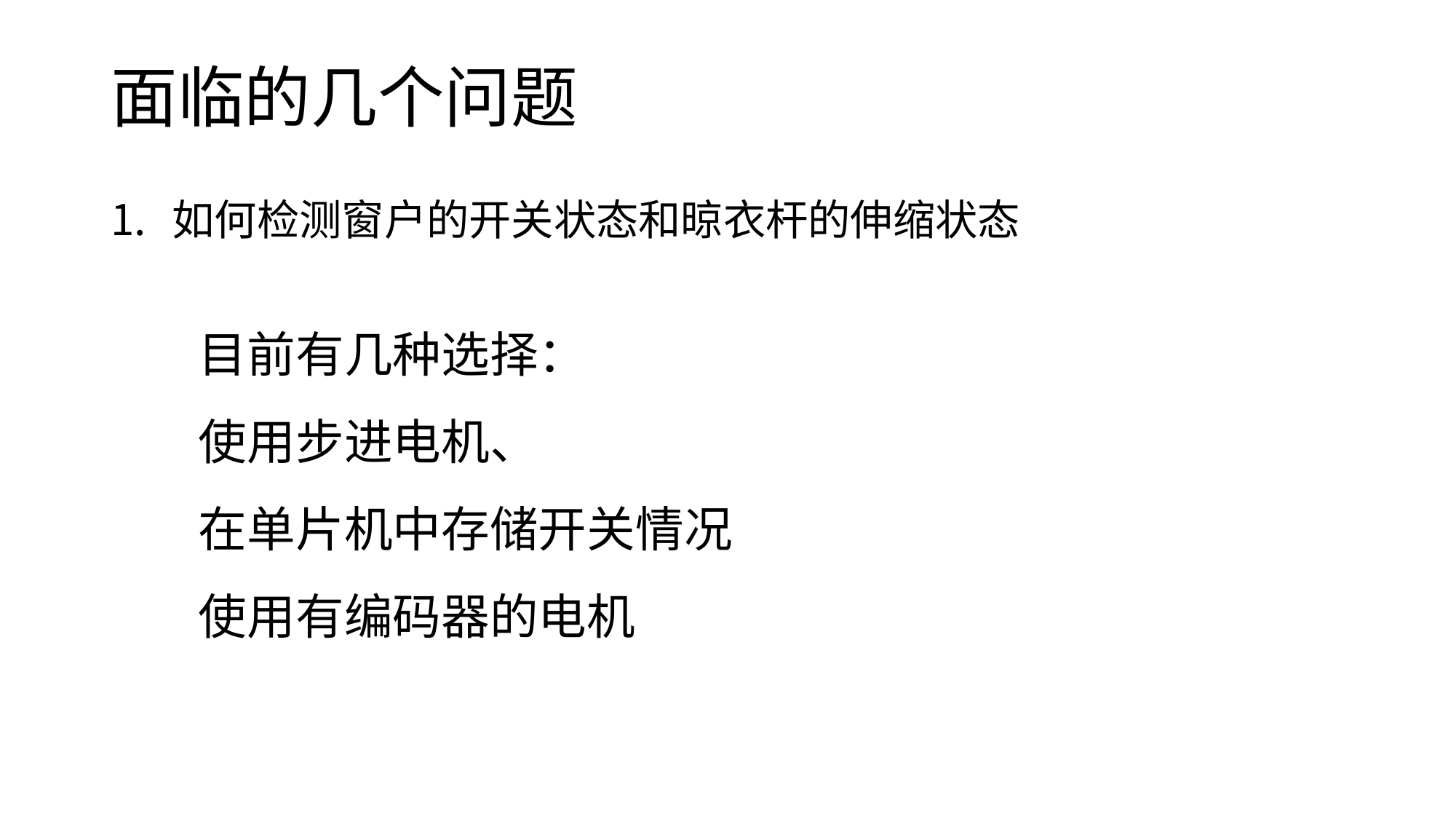

# 面临的几个问题
如何检测窗户的开关状态和晾衣杆的伸缩状态

目前有几种选择：
使用步进电机、
在单片机中存储开关情况
使用有编码器的电机